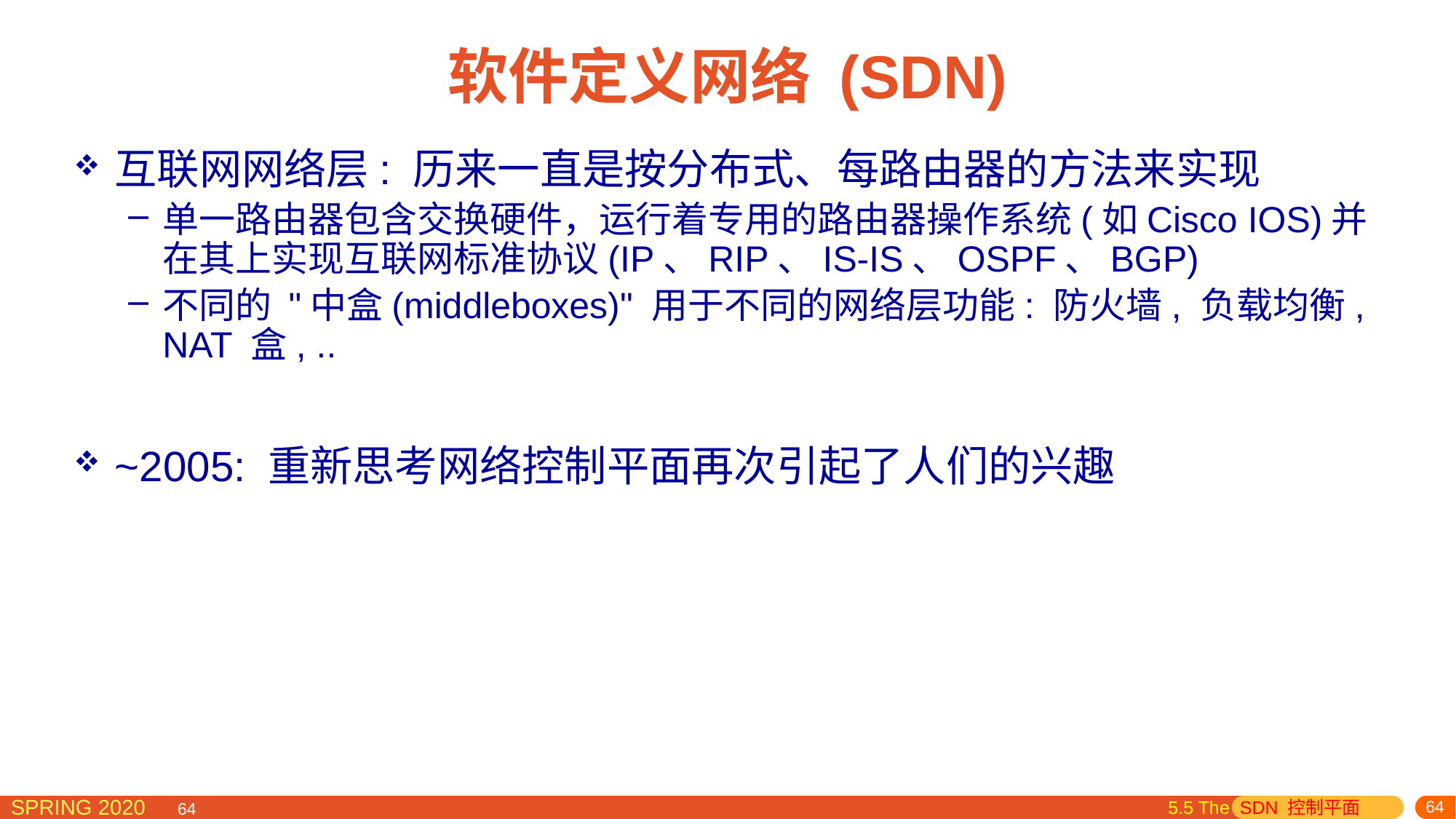

# 软件定义网络 (SDN)
互联网网络层: 历来一直是按分布式、每路由器的方法来实现
单一路由器包含交换硬件，运行着专用的路由器操作系统(如Cisco IOS)并在其上实现互联网标准协议(IP、RIP、IS-IS、OSPF、BGP)
不同的 "中盒(middleboxes)" 用于不同的网络层功能: 防火墙, 负载均衡, NAT 盒, ..

~2005: 重新思考网络控制平面再次引起了人们的兴趣
5.5 The  SDN 控制平面